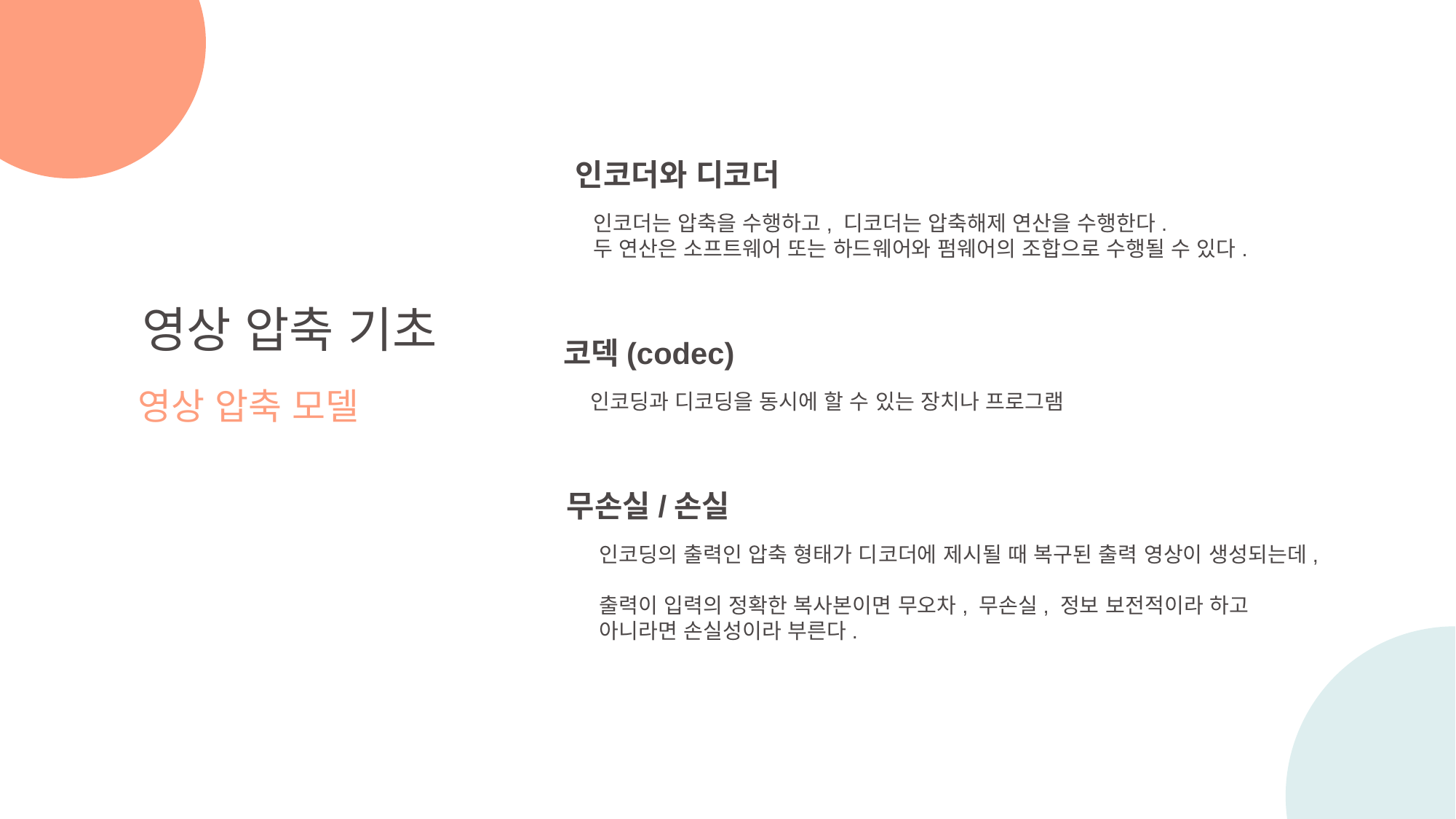

인코더와 디코더
인코더는 압축을 수행하고, 디코더는 압축해제 연산을 수행한다.
두 연산은 소프트웨어 또는 하드웨어와 펌웨어의 조합으로 수행될 수 있다.
영상 압축 기초
영상 압축 모델
코덱(codec)
인코딩과 디코딩을 동시에 할 수 있는 장치나 프로그램
무손실/손실
인코딩의 출력인 압축 형태가 디코더에 제시될 때 복구된 출력 영상이 생성되는데,

출력이 입력의 정확한 복사본이면 무오차, 무손실, 정보 보전적이라 하고
아니라면 손실성이라 부른다.